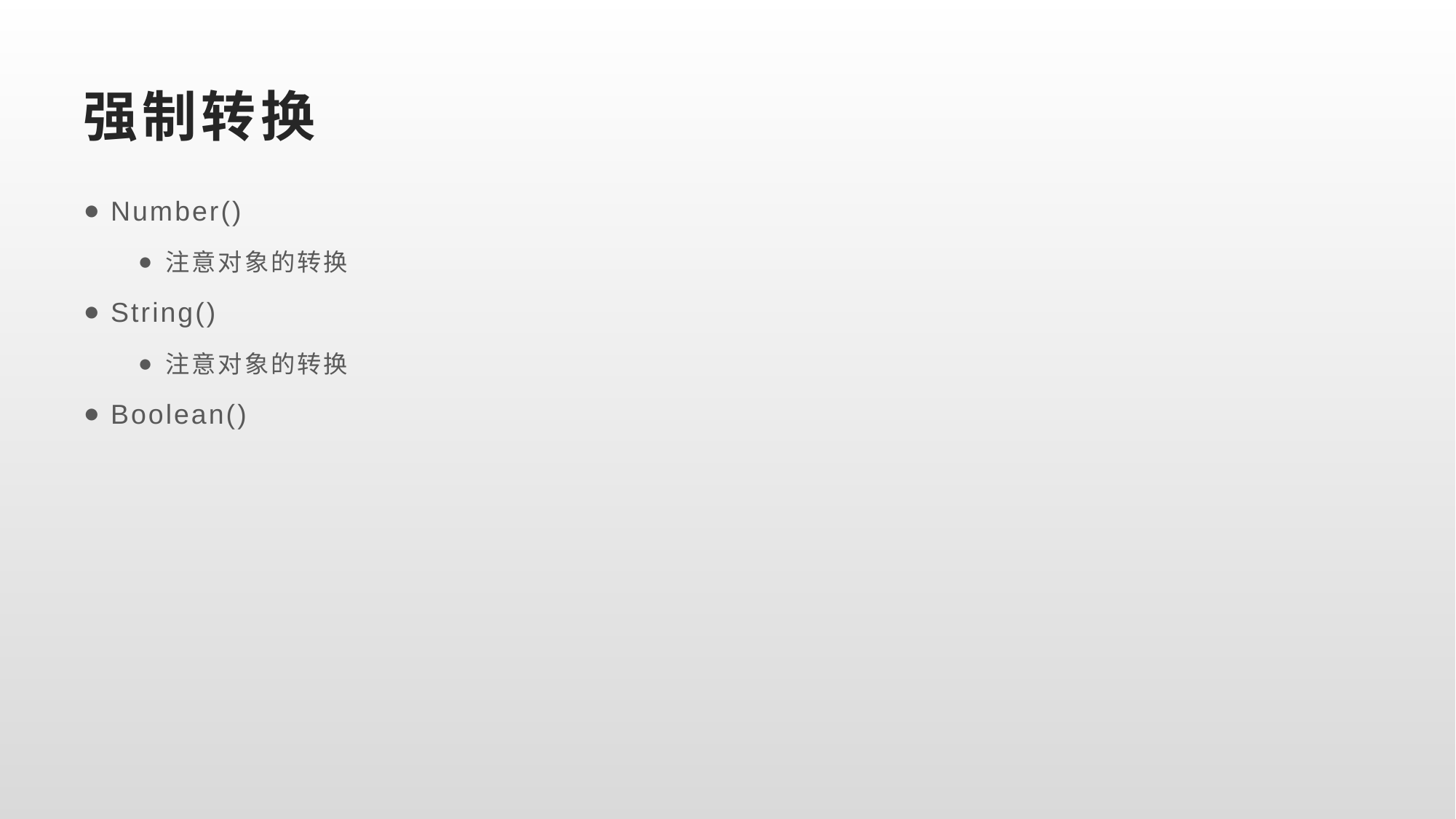

# 强制转换
Number()
注意对象的转换
String()
注意对象的转换
Boolean()